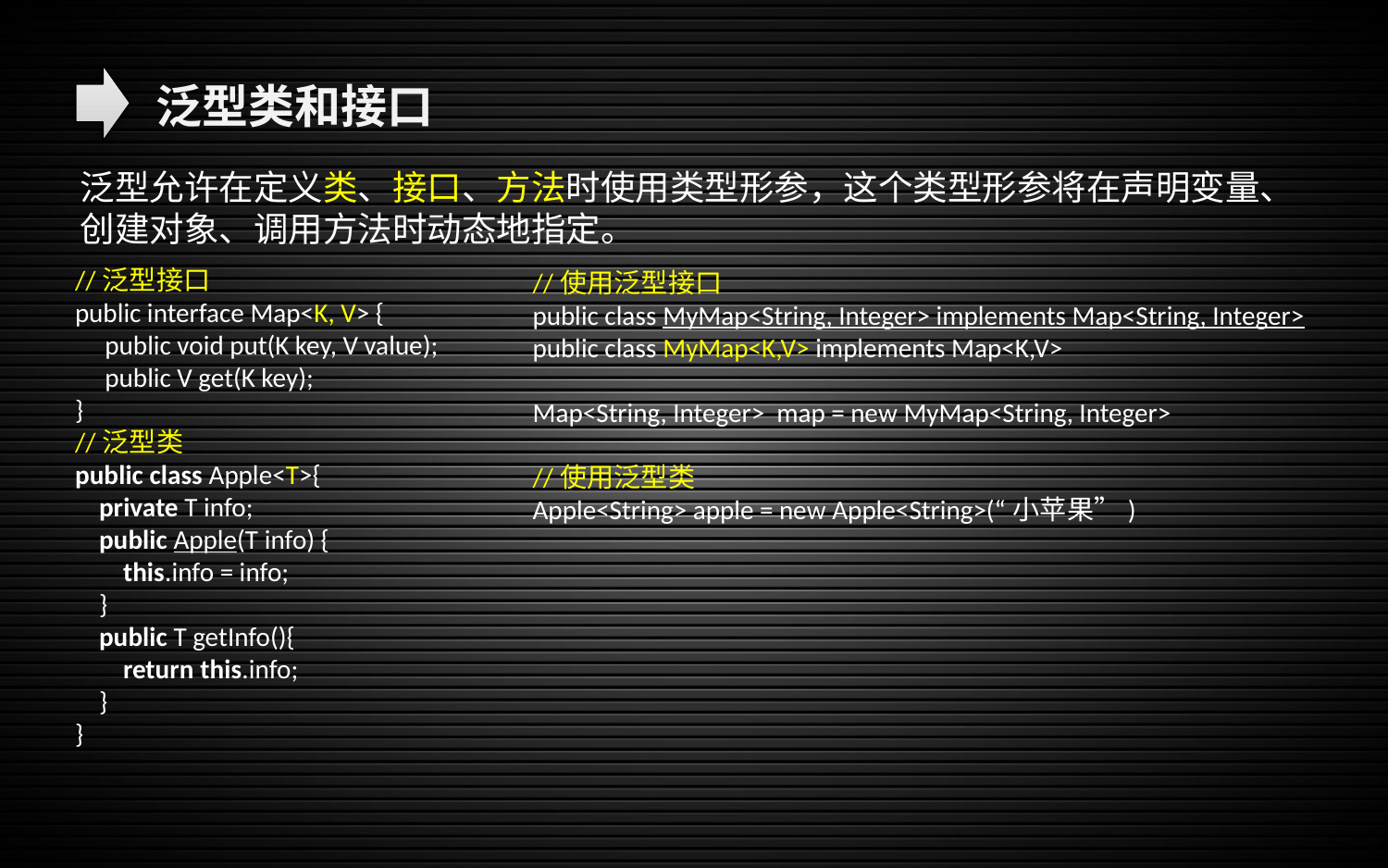

泛型类和接口
泛型允许在定义类、接口、方法时使用类型形参，这个类型形参将在声明变量、创建对象、调用方法时动态地指定。
//泛型接口
public interface Map<K, V> {
     public void put(K key, V value);
     public V get(K key);
}
//泛型类
public class Apple<T>{
    private T info;
    public Apple(T info) {
        this.info = info;
    }
    public T getInfo(){
        return this.info;
    }
}

//使用泛型接口
public class MyMap<String, Integer> implements Map<String, Integer>
public class MyMap<K,V> implements Map<K,V>

Map<String, Integer>  map = new MyMap<String, Integer>

//使用泛型类
Apple<String> apple = new Apple<String>(“小苹果”)